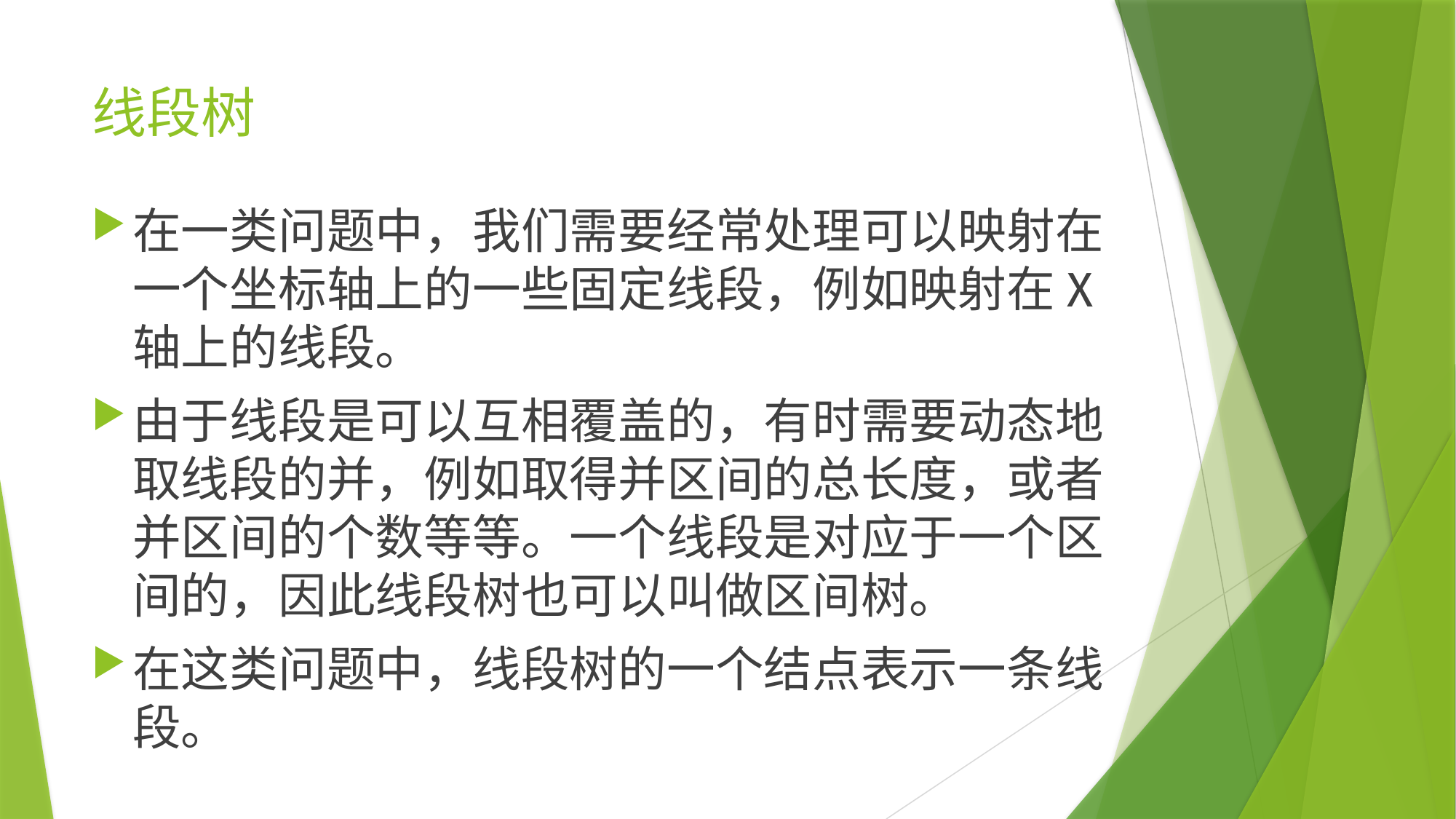

# 线段树
在一类问题中，我们需要经常处理可以映射在一个坐标轴上的一些固定线段，例如映射在X轴上的线段。
由于线段是可以互相覆盖的，有时需要动态地取线段的并，例如取得并区间的总长度，或者并区间的个数等等。一个线段是对应于一个区间的，因此线段树也可以叫做区间树。
在这类问题中，线段树的一个结点表示一条线段。